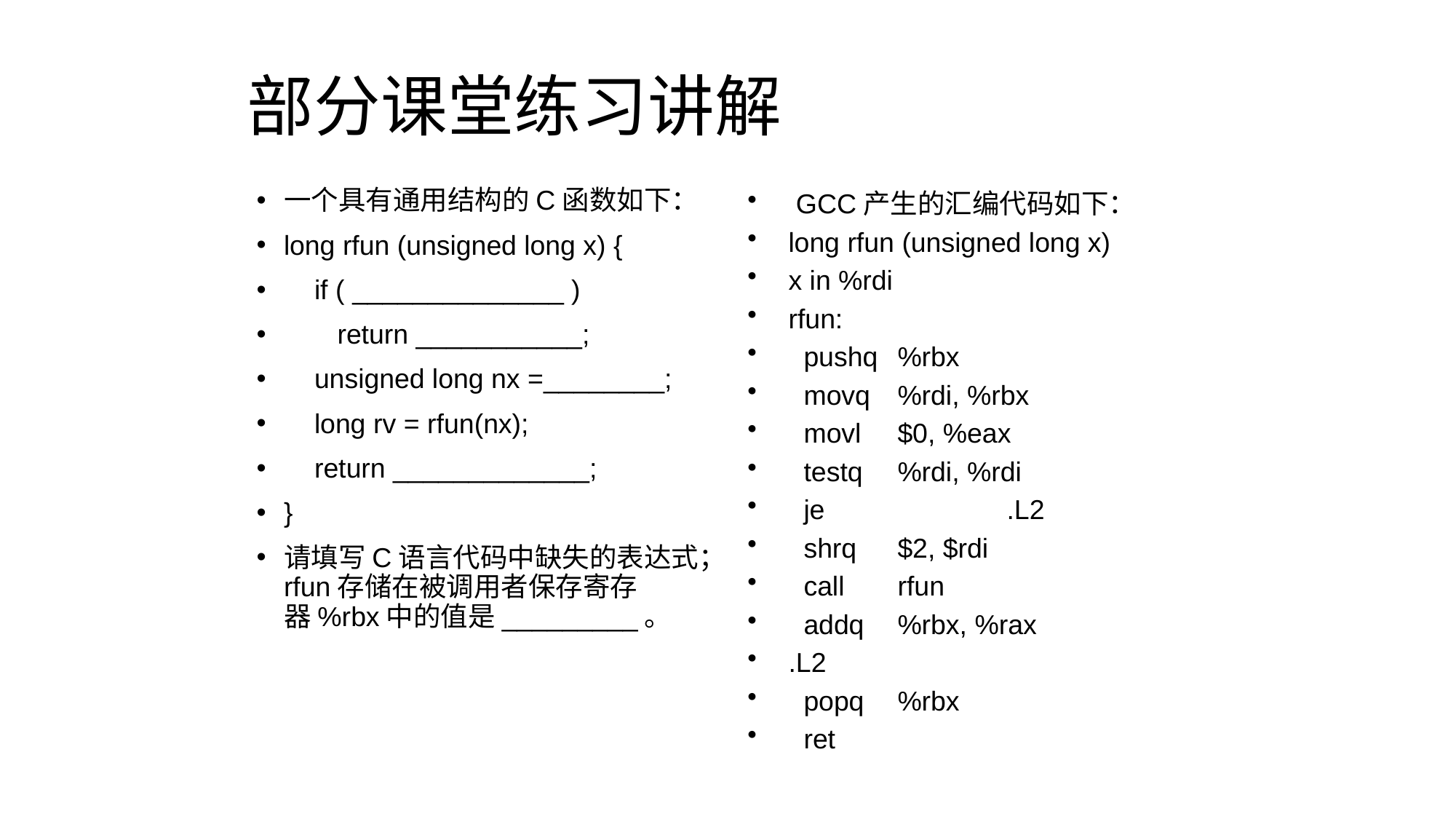

# 部分课堂练习讲解
一个具有通用结构的C函数如下：
long rfun (unsigned long x) {
    if ( ______________ )
       return ___________;
    unsigned long nx =________;
    long rv = rfun(nx);
    return _____________;
}
请填写C语言代码中缺失的表达式；rfun存储在被调用者保存寄存器%rbx中的值是_________。
 GCC产生的汇编代码如下：
long rfun (unsigned long x)
x in %rdi
rfun:
  pushq	%rbx
  movq	%rdi, %rbx
  movl	$0, %eax
  testq	%rdi, %rdi
  je		.L2
  shrq	$2, $rdi
  call	rfun
  addq	%rbx, %rax
.L2
  popq	%rbx
  ret